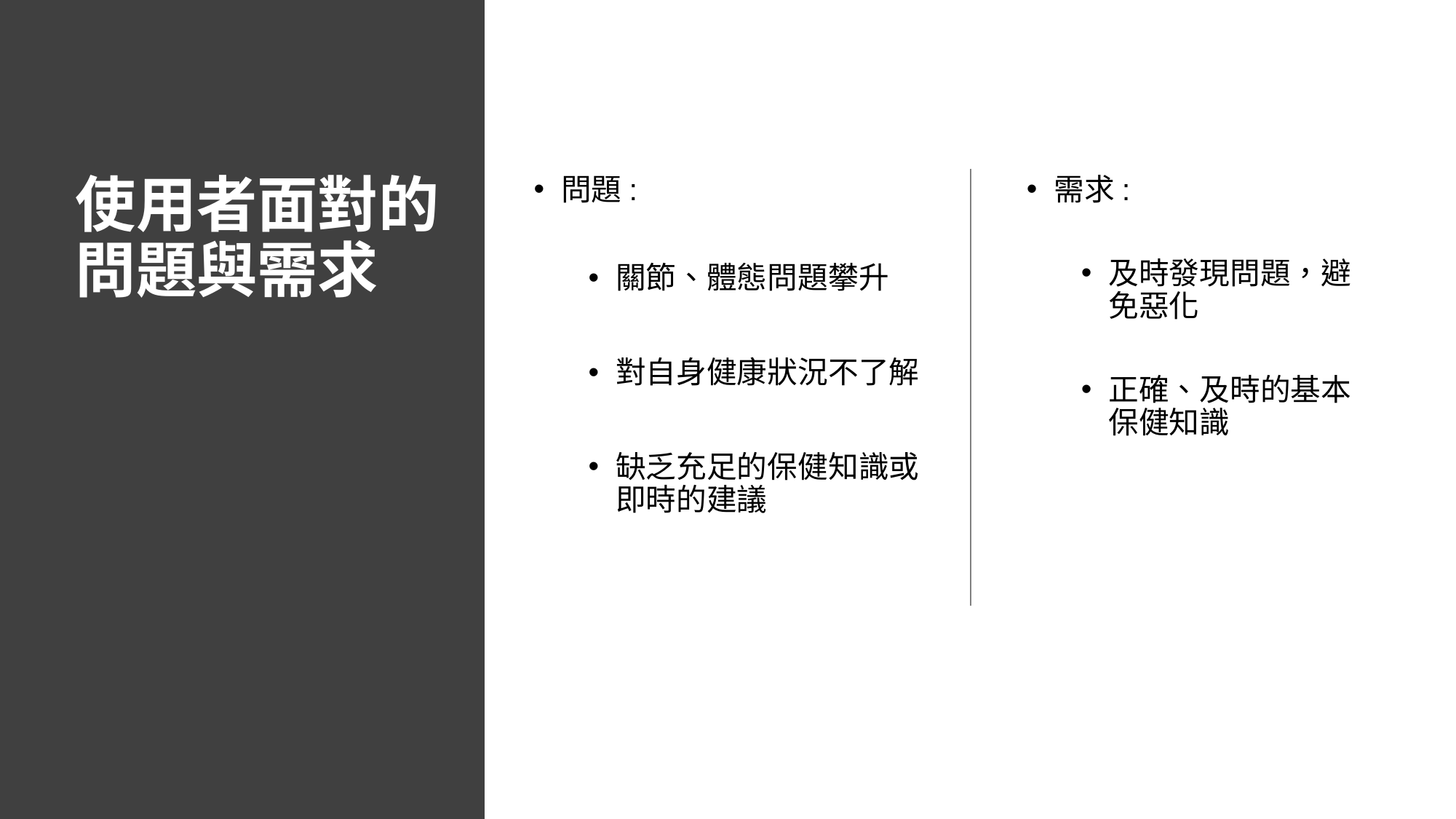

# 使用者面對的問題與需求
問題:

關節、體態問題攀升

對自身健康狀況不了解

缺乏充足的保健知識或即時的建議
需求:

及時發現問題，避免惡化

正確、及時的基本保健知識